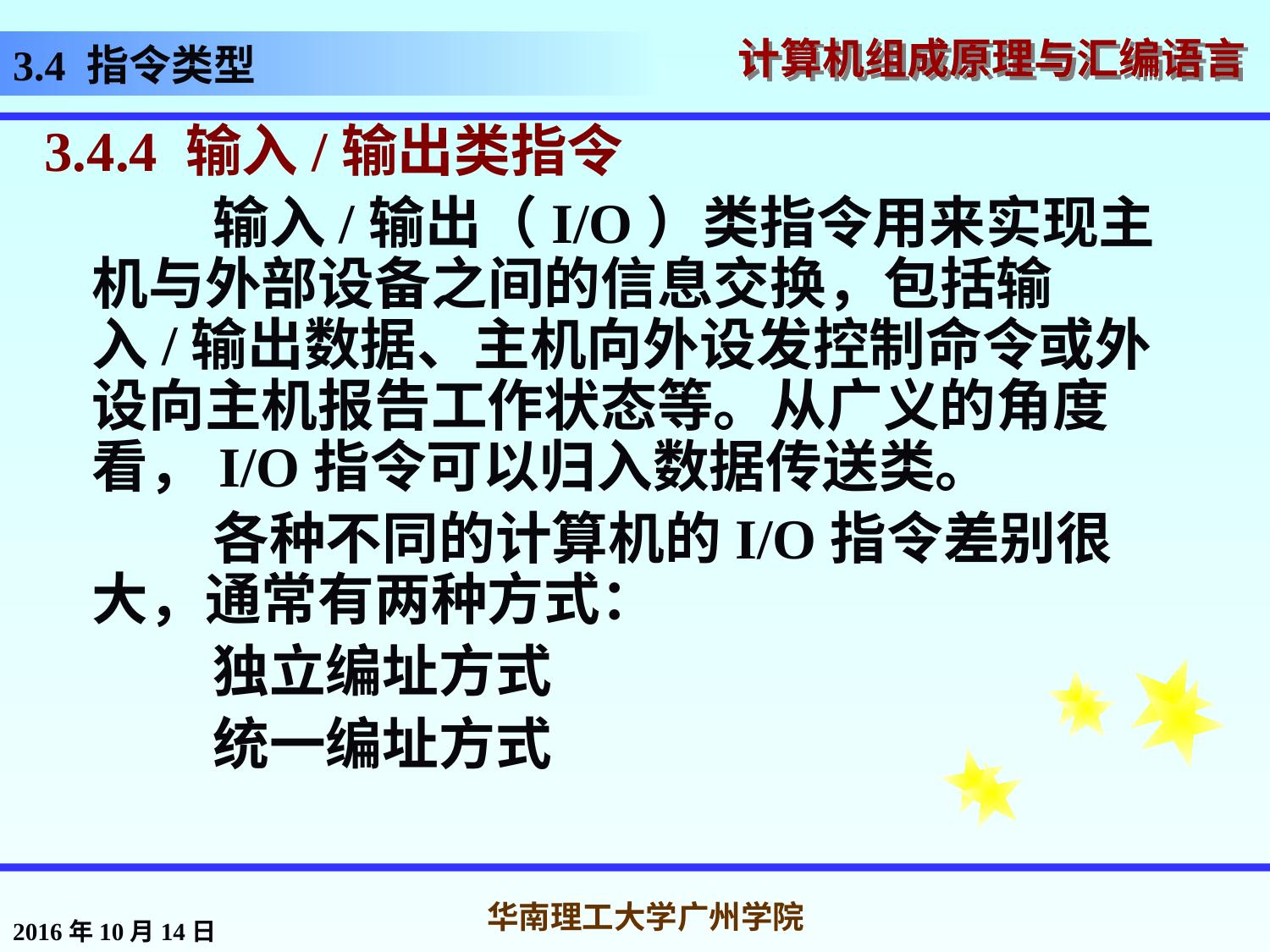

3.4 指令类型
3.4.4 输入/输出类指令
            输入/输出（I/O）类指令用来实现主机与外部设备之间的信息交换，包括输入/输出数据、主机向外设发控制命令或外设向主机报告工作状态等。从广义的角度看，I/O指令可以归入数据传送类。
            各种不同的计算机的I/O指令差别很大，通常有两种方式：
            独立编址方式
            统一编址方式
2016年10月14日
华南理工大学广州学院